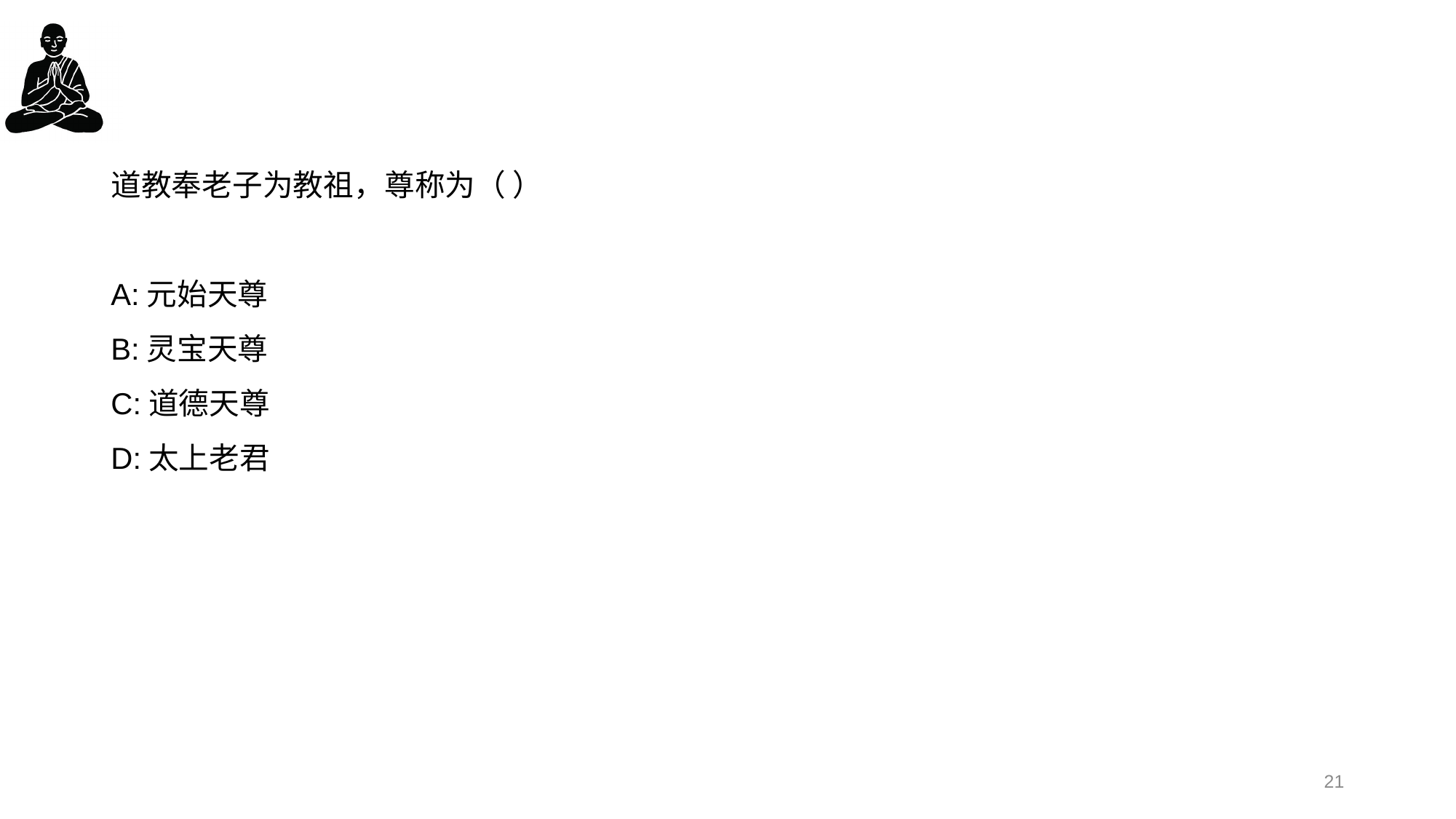

#
道教奉老子为教祖，尊称为（ ）

A:元始天尊
B:灵宝天尊
C:道德天尊
D:太上老君

21